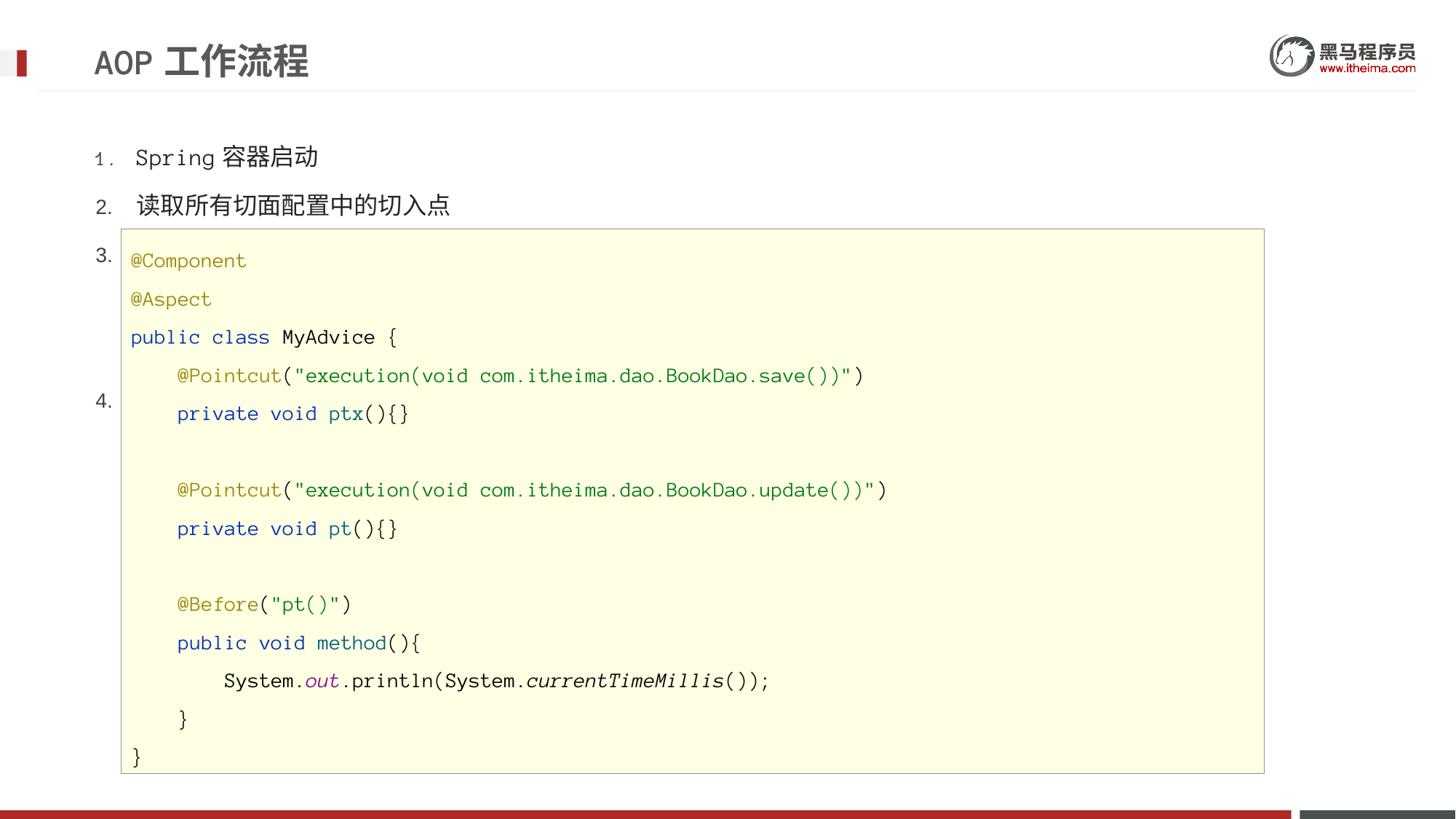

# AOP工作流程
Spring容器启动
读取所有切面配置中的切入点
初始化bean，判定bean对应的类中的方法是否匹配到任意切入点
匹配失败，创建对象
匹配成功，创建原始对象（目标对象）的代理对象
获取bean执行方法
获取bean，调用方法并执行，完成操作
获取的bean是代理对象时，根据代理对象的运行模式运行原始方法与增强的内容，完成操作
@Component
@Aspect
public class MyAdvice {
    @Pointcut("execution(void com.itheima.dao.BookDao.save())")
    private void ptx(){}
    @Pointcut("execution(void com.itheima.dao.BookDao.update())")
    private void pt(){}
    @Before("pt()")
    public void method(){
        System.out.println(System.currentTimeMillis());
    }
}